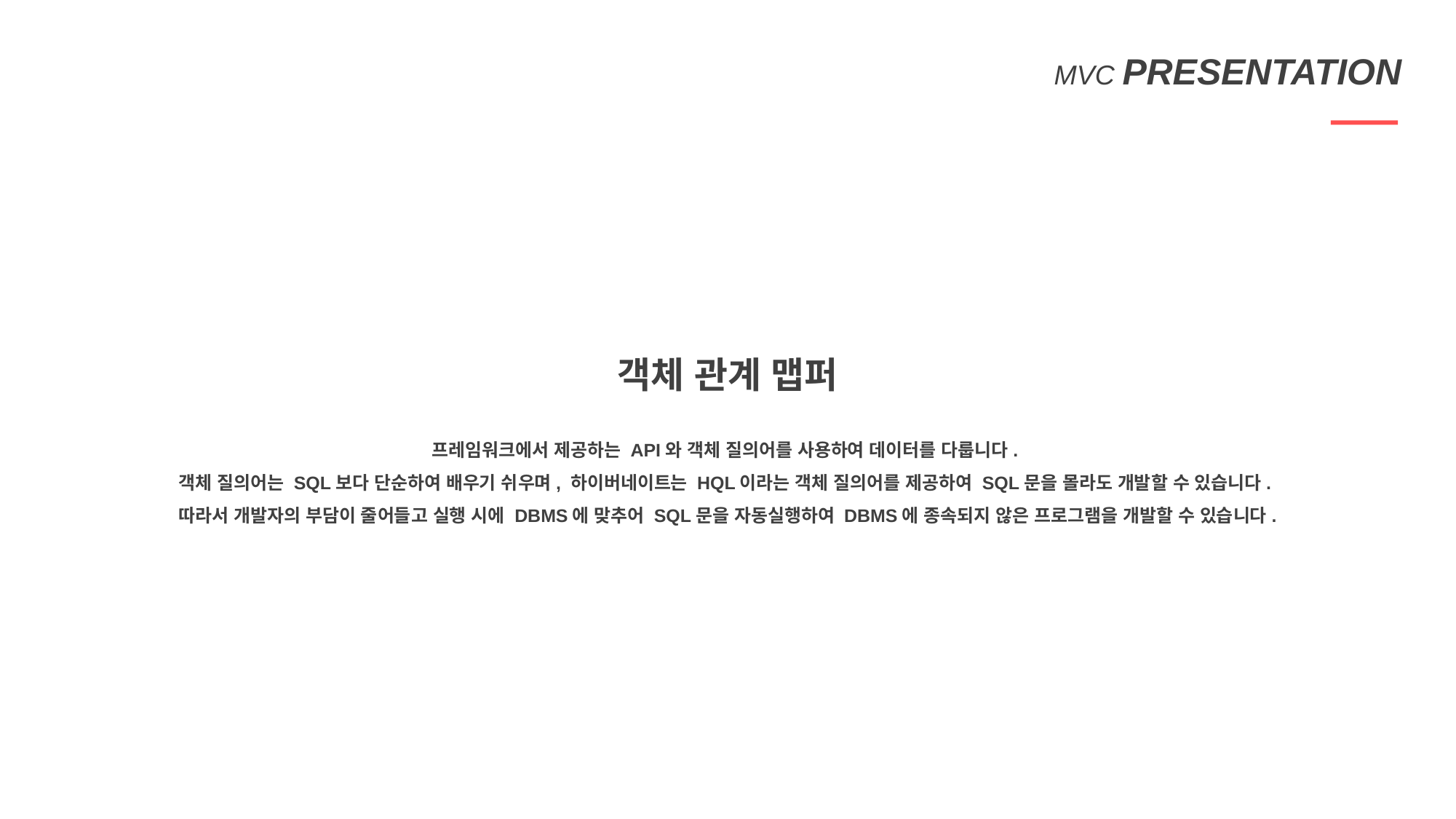

MVC PRESENTATION

객체 관계 맵퍼

프레임워크에서 제공하는 API와 객체 질의어를 사용하여 데이터를 다룹니다.
객체 질의어는 SQL보다 단순하여 배우기 쉬우며, 하이버네이트는 HQL이라는 객체 질의어를 제공하여 SQL문을 몰라도 개발할 수 있습니다.
따라서 개발자의 부담이 줄어들고 실행 시에 DBMS에 맞추어 SQL문을 자동실행하여 DBMS에 종속되지 않은 프로그램을 개발할 수 있습니다.